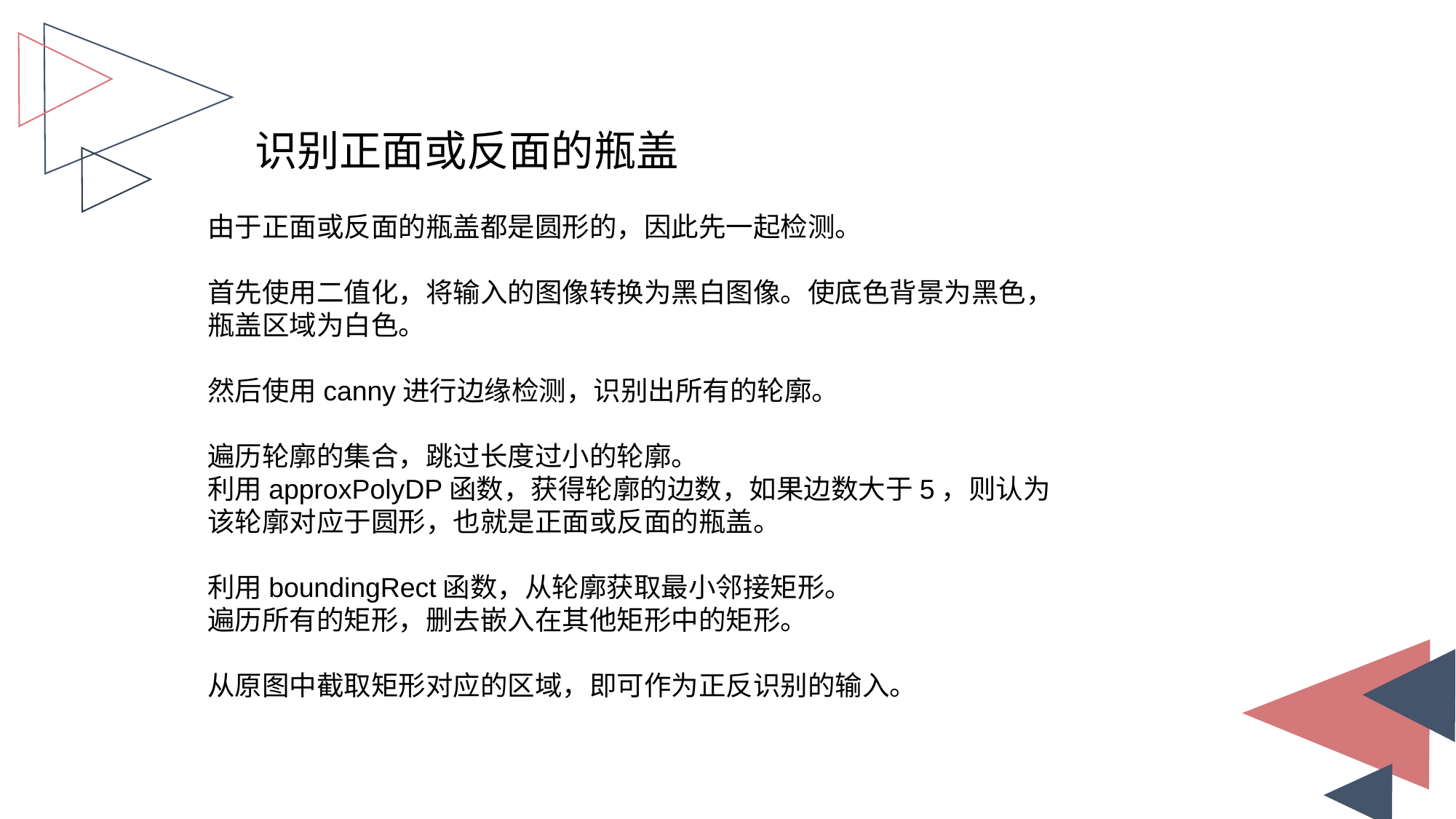

识别正面或反面的瓶盖
由于正面或反面的瓶盖都是圆形的，因此先一起检测。

首先使用二值化，将输入的图像转换为黑白图像。使底色背景为黑色，瓶盖区域为白色。

然后使用canny进行边缘检测，识别出所有的轮廓。

遍历轮廓的集合，跳过长度过小的轮廓。
利用approxPolyDP函数，获得轮廓的边数，如果边数大于5，则认为该轮廓对应于圆形，也就是正面或反面的瓶盖。

利用boundingRect函数，从轮廓获取最小邻接矩形。
遍历所有的矩形，删去嵌入在其他矩形中的矩形。

从原图中截取矩形对应的区域，即可作为正反识别的输入。